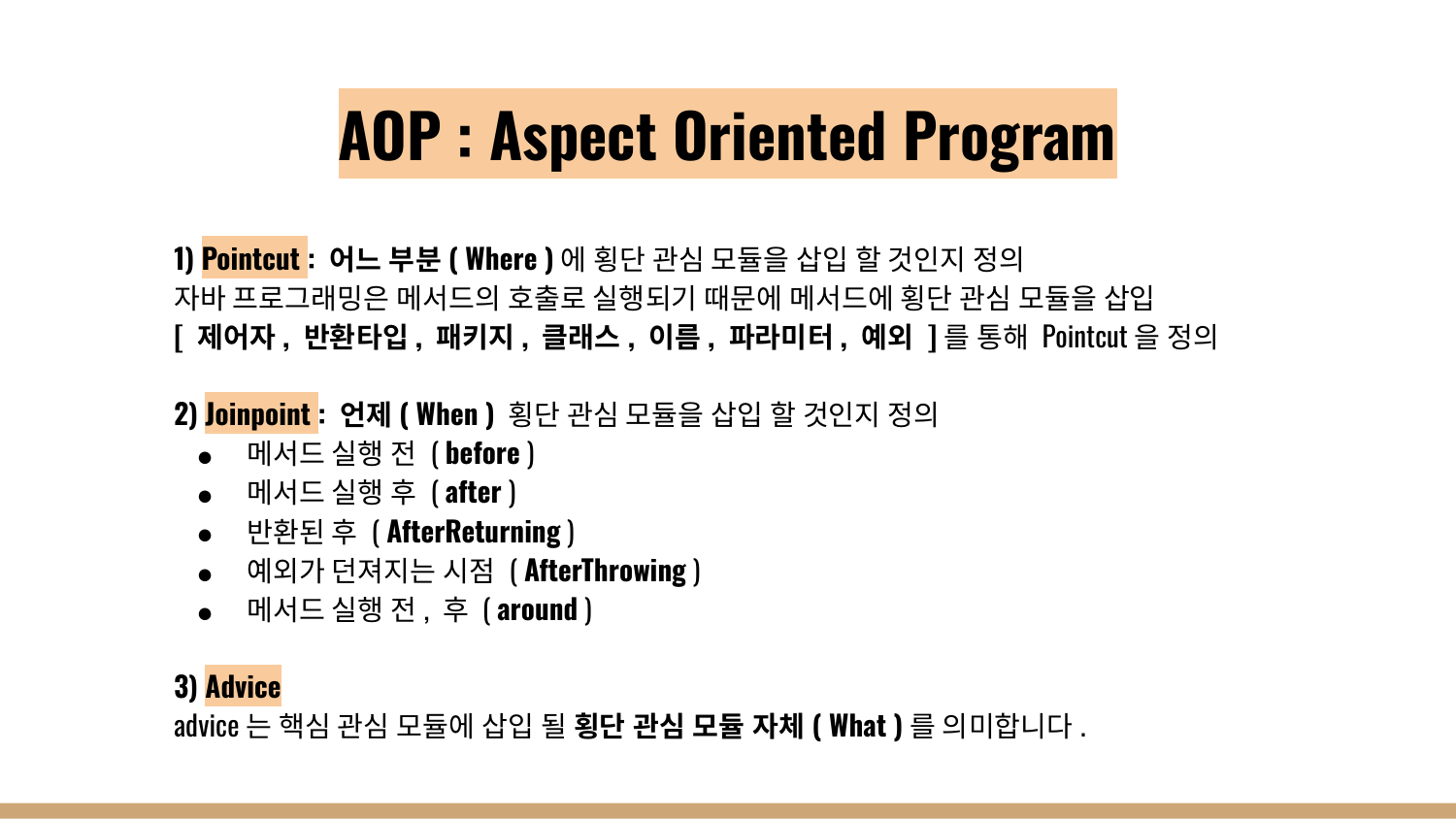

# AOP : Aspect Oriented Program

1) Pointcut : 어느 부분( Where )에 횡단 관심 모듈을 삽입 할 것인지 정의
자바 프로그래밍은 메서드의 호출로 실행되기 때문에 메서드에 횡단 관심 모듈을 삽입
[ 제어자, 반환타입, 패키지, 클래스, 이름, 파라미터, 예외 ]를 통해 Pointcut을 정의

2) Joinpoint : 언제( When ) 횡단 관심 모듈을 삽입 할 것인지 정의
메서드 실행 전 ( before )
메서드 실행 후 ( after )
반환된 후 ( AfterReturning )
예외가 던져지는 시점 ( AfterThrowing )
메서드 실행 전, 후 ( around )

3) Advice
advice는 핵심 관심 모듈에 삽입 될 횡단 관심 모듈 자체( What )를 의미합니다.